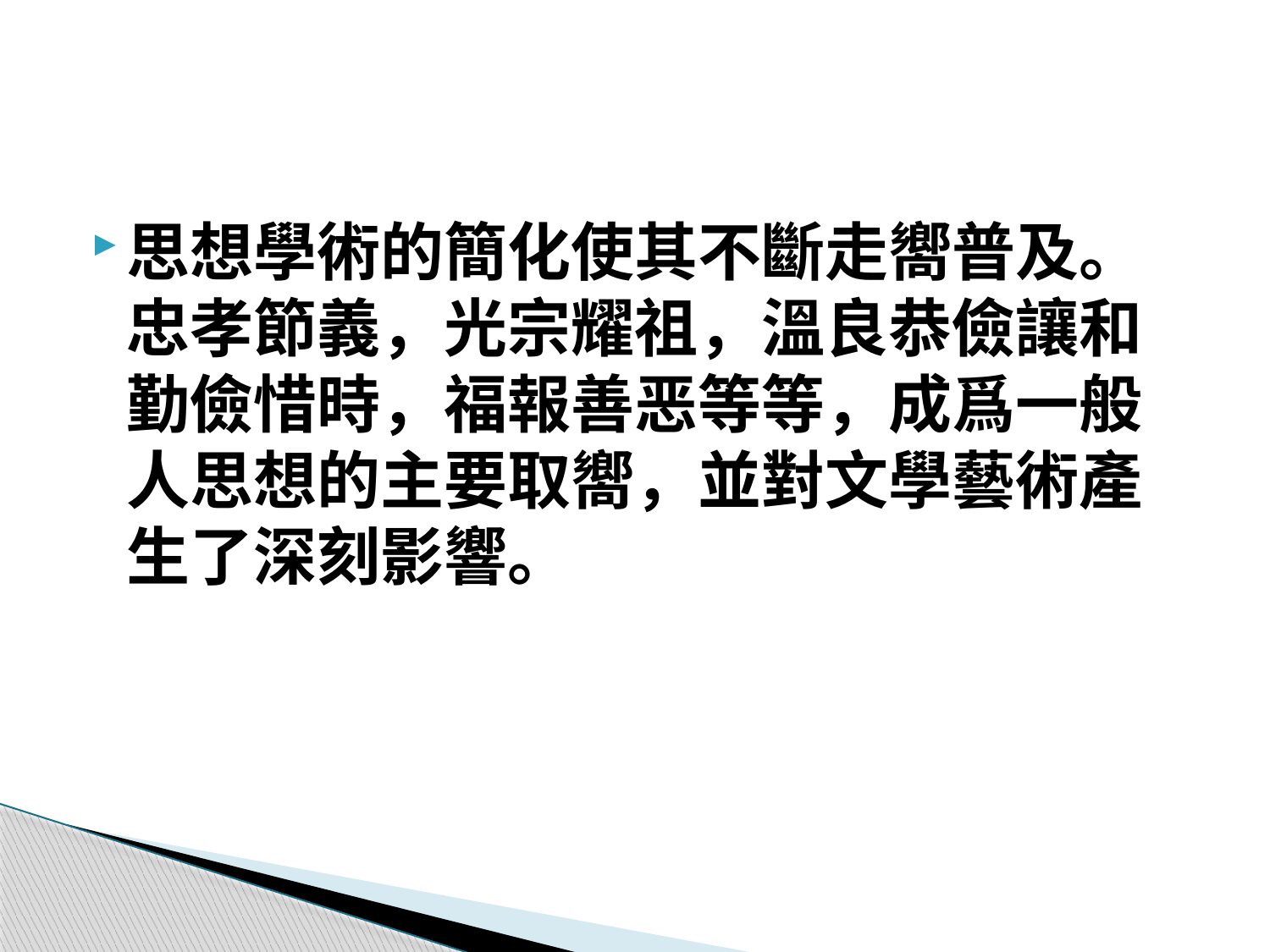

#
思想學術的簡化使其不斷走嚮普及。忠孝節義，光宗耀祖，溫良恭儉讓和勤儉惜時，福報善恶等等，成爲一般人思想的主要取嚮，並對文學藝術產生了深刻影響。